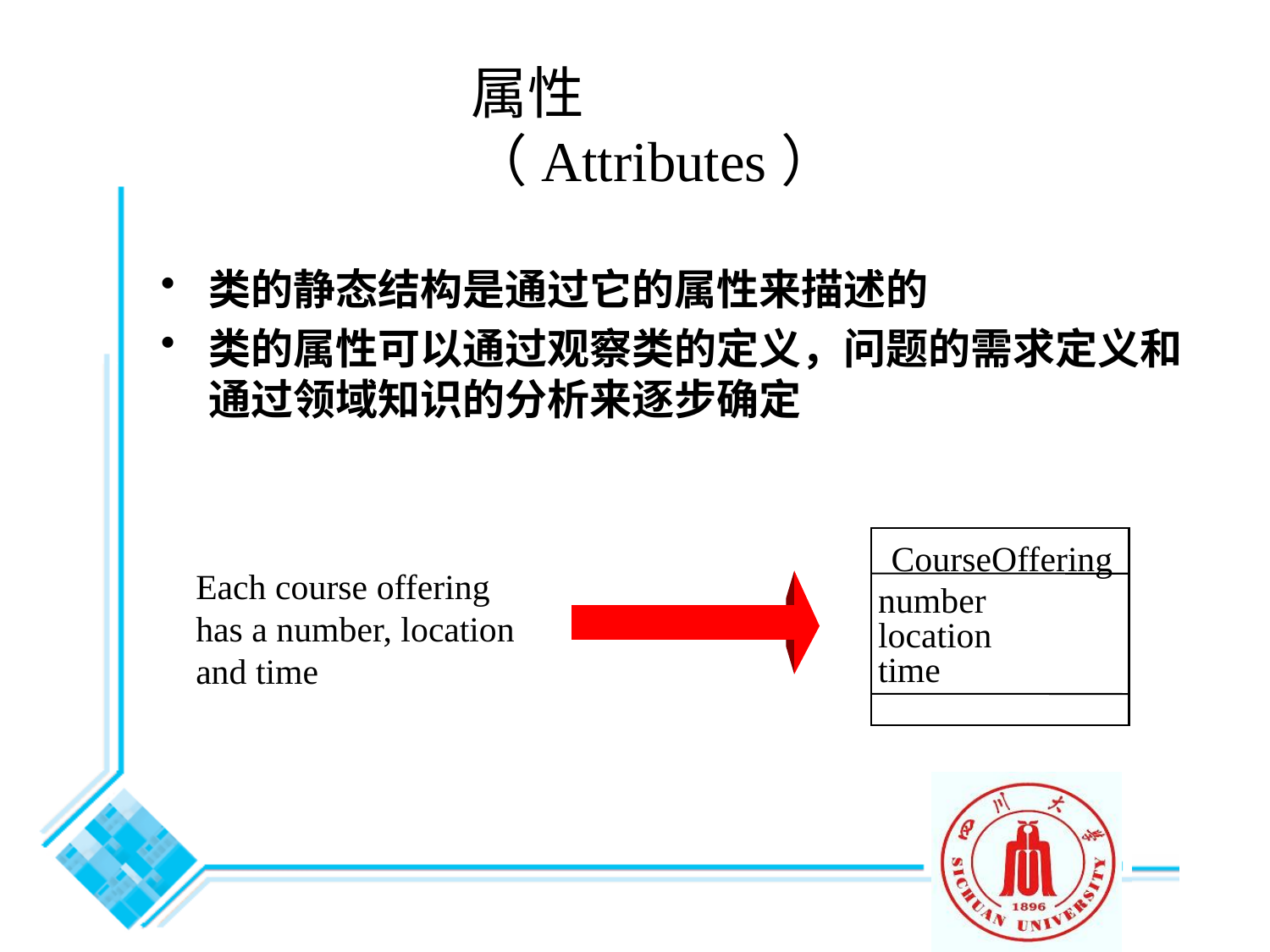

# 属性（Attributes）
类的静态结构是通过它的属性来描述的
类的属性可以通过观察类的定义，问题的需求定义和通过领域知识的分析来逐步确定

CourseOffering

number
location
time

Each course offering
has a number, location
and time